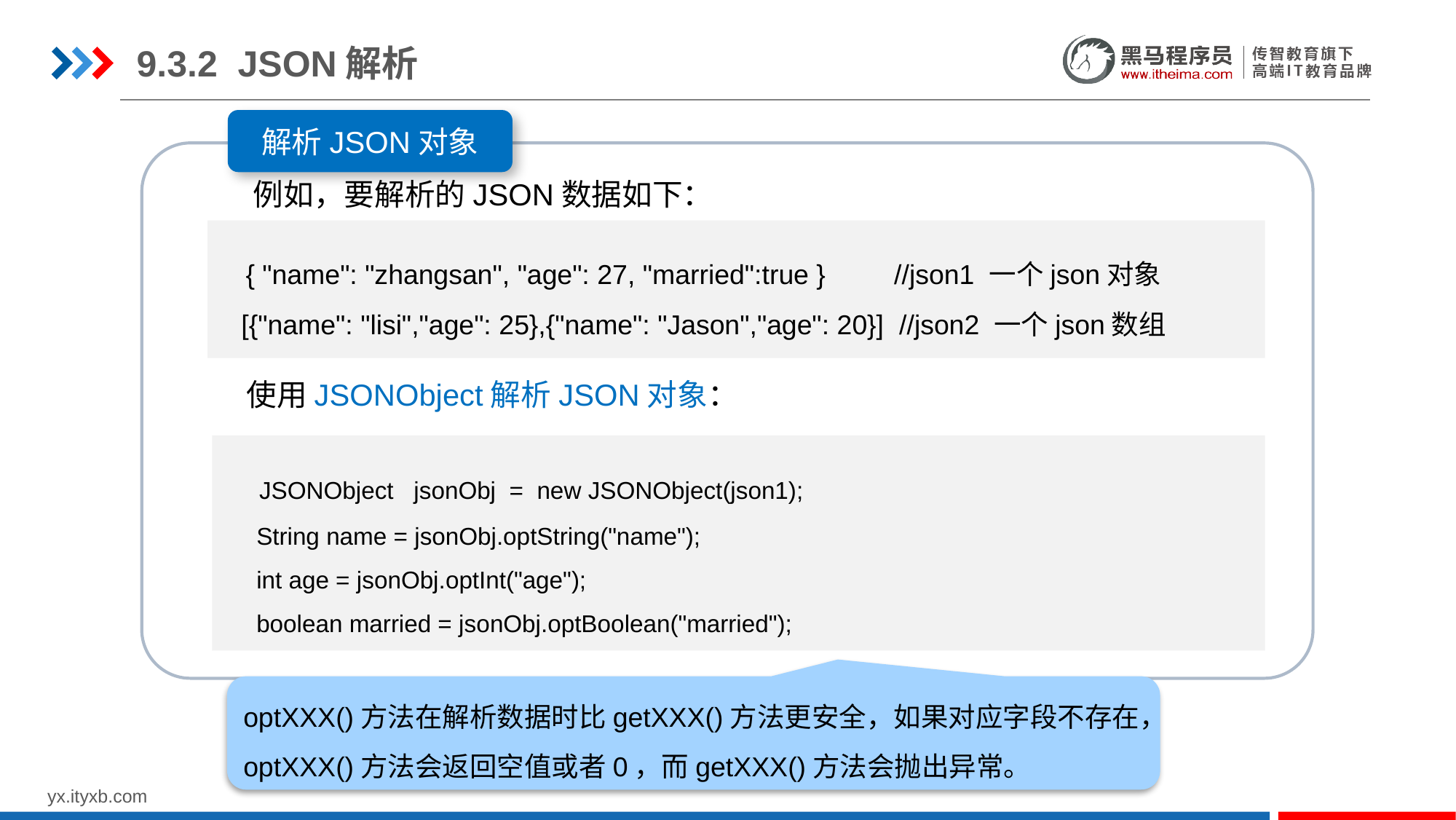

9.3.2  JSON解析
解析JSON对象

例如，要解析的JSON数据如下：

   使用JSONObject解析JSON对象：

   { "name": "zhangsan", "age": 27, "married":true }         //json1 一个json对象
   [{"name": "lisi","age": 25},{"name": "Jason","age": 20}]  //json2 一个json数组

    JSONObject   jsonObj  =  new JSONObject(json1);
     String name = jsonObj.optString("name");
     int age = jsonObj.optInt("age");
     boolean married = jsonObj.optBoolean("married");

optXXX()方法在解析数据时比getXXX()方法更安全，如果对应字段不存在，optXXX()方法会返回空值或者0，而getXXX()方法会抛出异常。